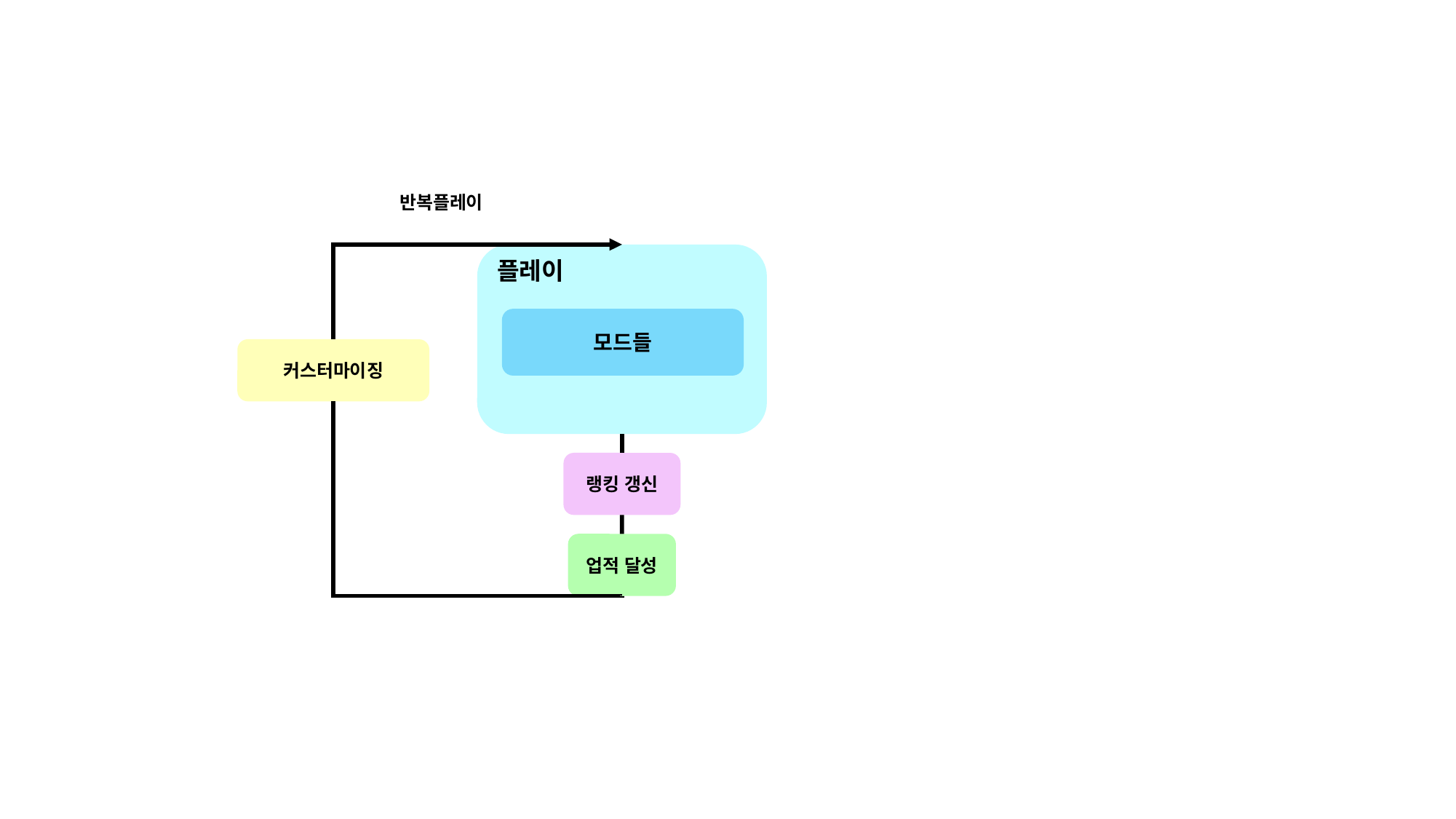

반복플레이

플레이

모드들
커스터마이징
랭킹 갱신
업적 달성